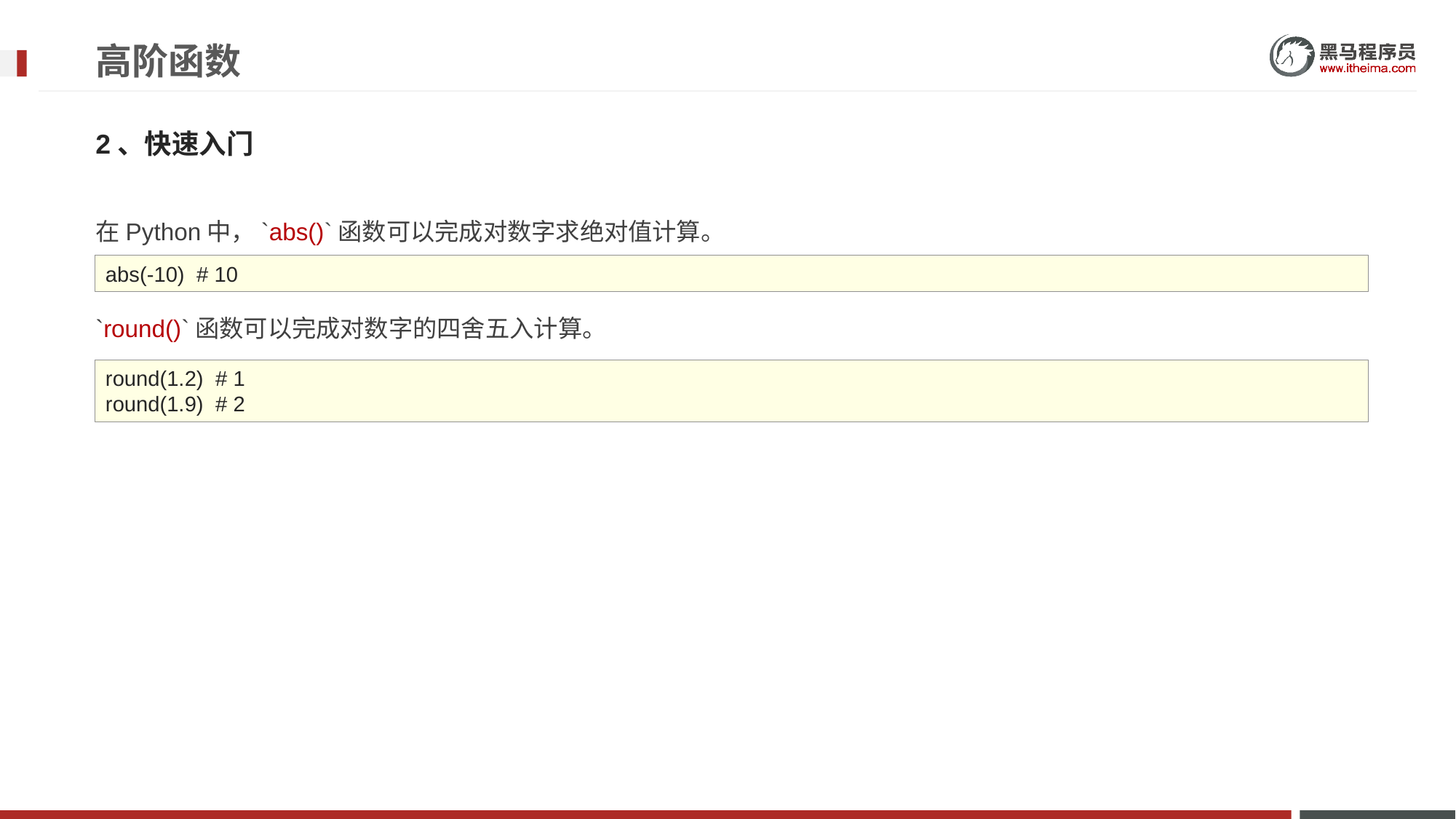

# 高阶函数
2、快速入门
在Python中，`abs()`函数可以完成对数字求绝对值计算。

`round()`函数可以完成对数字的四舍五入计算。
abs(-10)  # 10
round(1.2)  # 1
round(1.9)  # 2